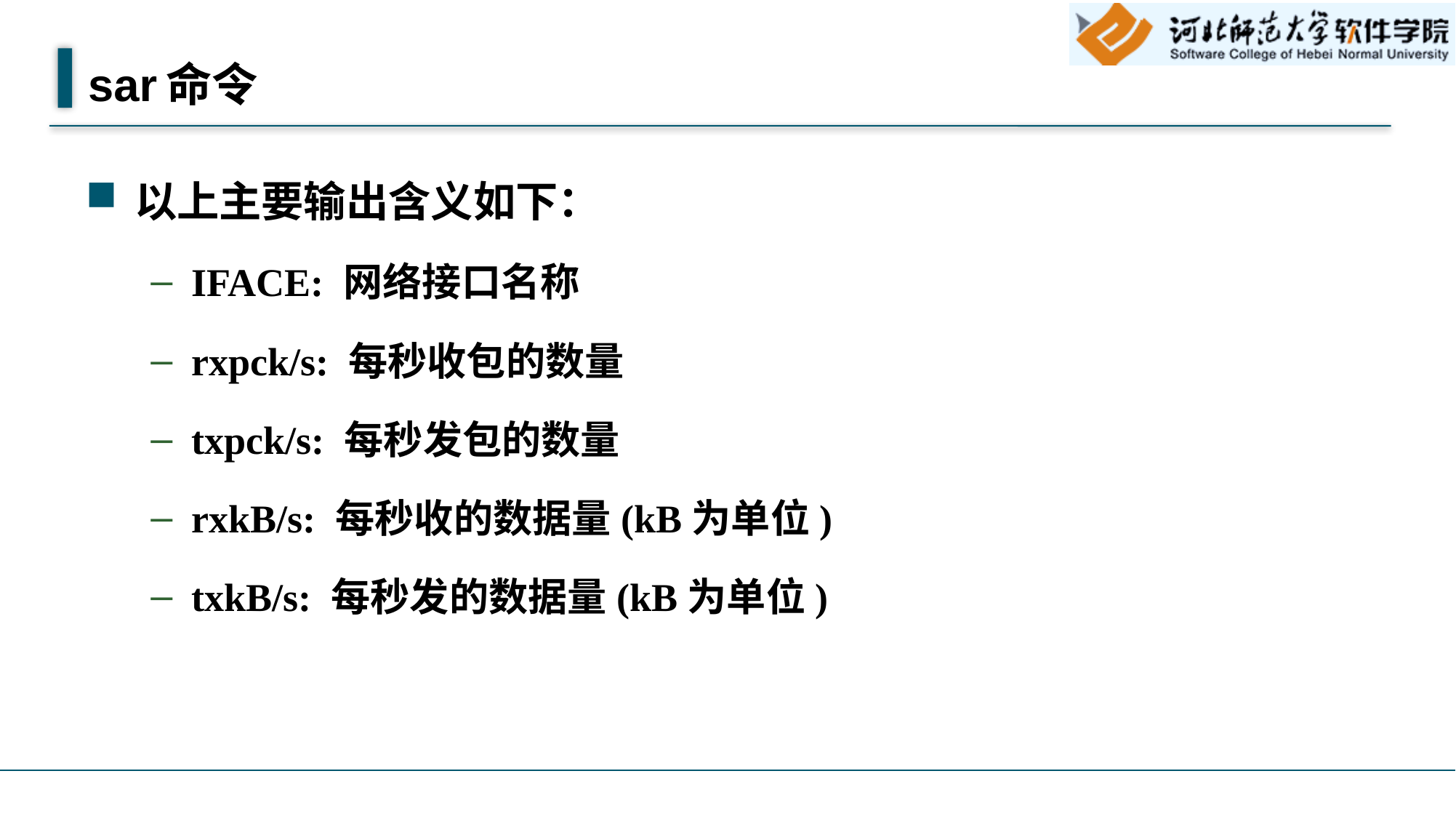

# sar命令
以上主要输出含义如下：
IFACE: 网络接口名称
rxpck/s: 每秒收包的数量
txpck/s: 每秒发包的数量
rxkB/s: 每秒收的数据量(kB为单位)
txkB/s: 每秒发的数据量(kB为单位)